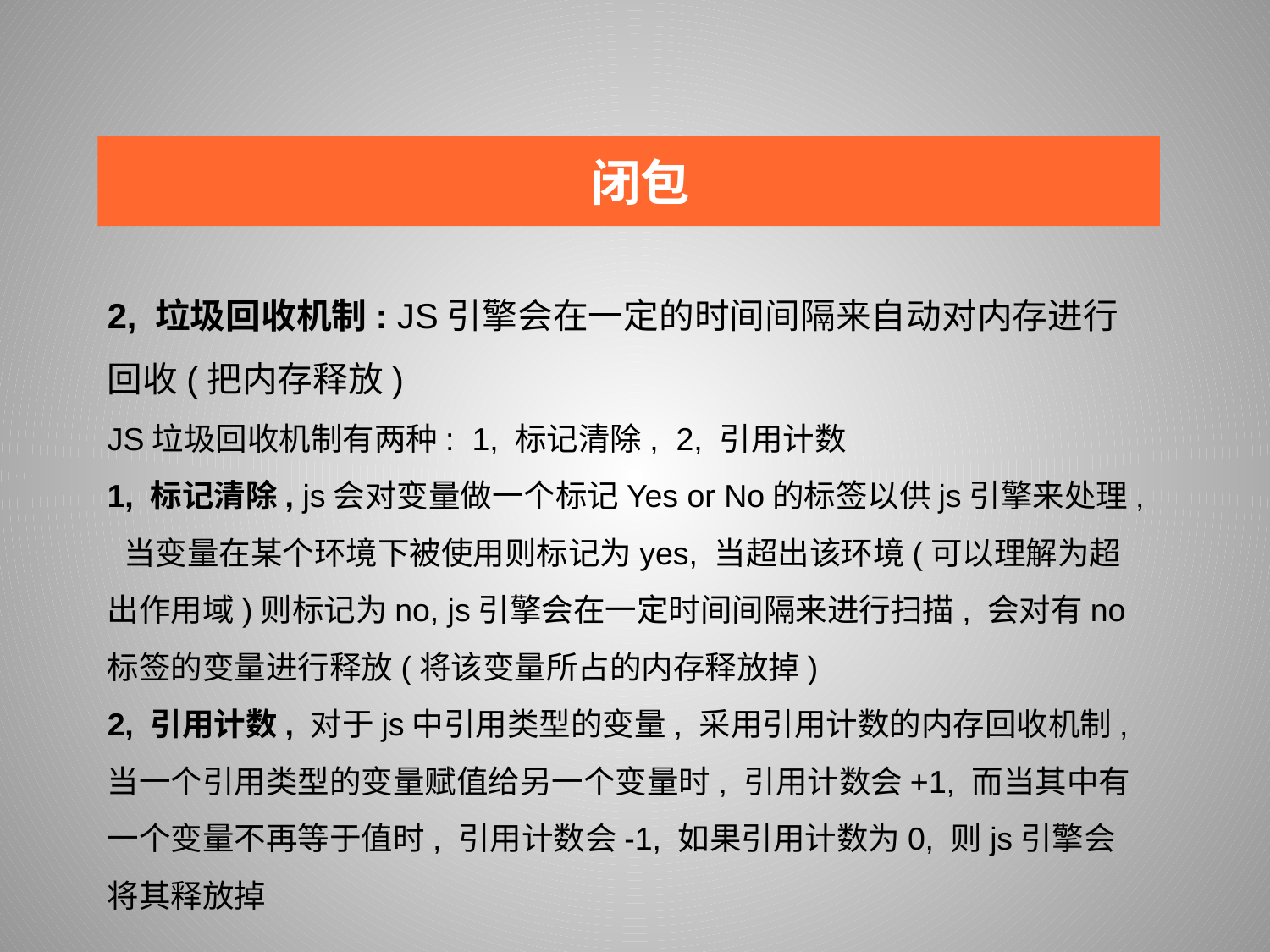

闭包
2, 垃圾回收机制: JS引擎会在一定的时间间隔来自动对内存进行回收(把内存释放)
JS垃圾回收机制有两种:  1, 标记清除,  2, 引用计数
1, 标记清除, js会对变量做一个标记Yes or No的标签以供js引擎来处理,  当变量在某个环境下被使用则标记为yes, 当超出该环境(可以理解为超出作用域)则标记为no, js引擎会在一定时间间隔来进行扫描, 会对有no标签的变量进行释放(将该变量所占的内存释放掉)
2, 引用计数, 对于js中引用类型的变量, 采用引用计数的内存回收机制, 当一个引用类型的变量赋值给另一个变量时, 引用计数会+1, 而当其中有一个变量不再等于值时, 引用计数会-1, 如果引用计数为0, 则js引擎会将其释放掉